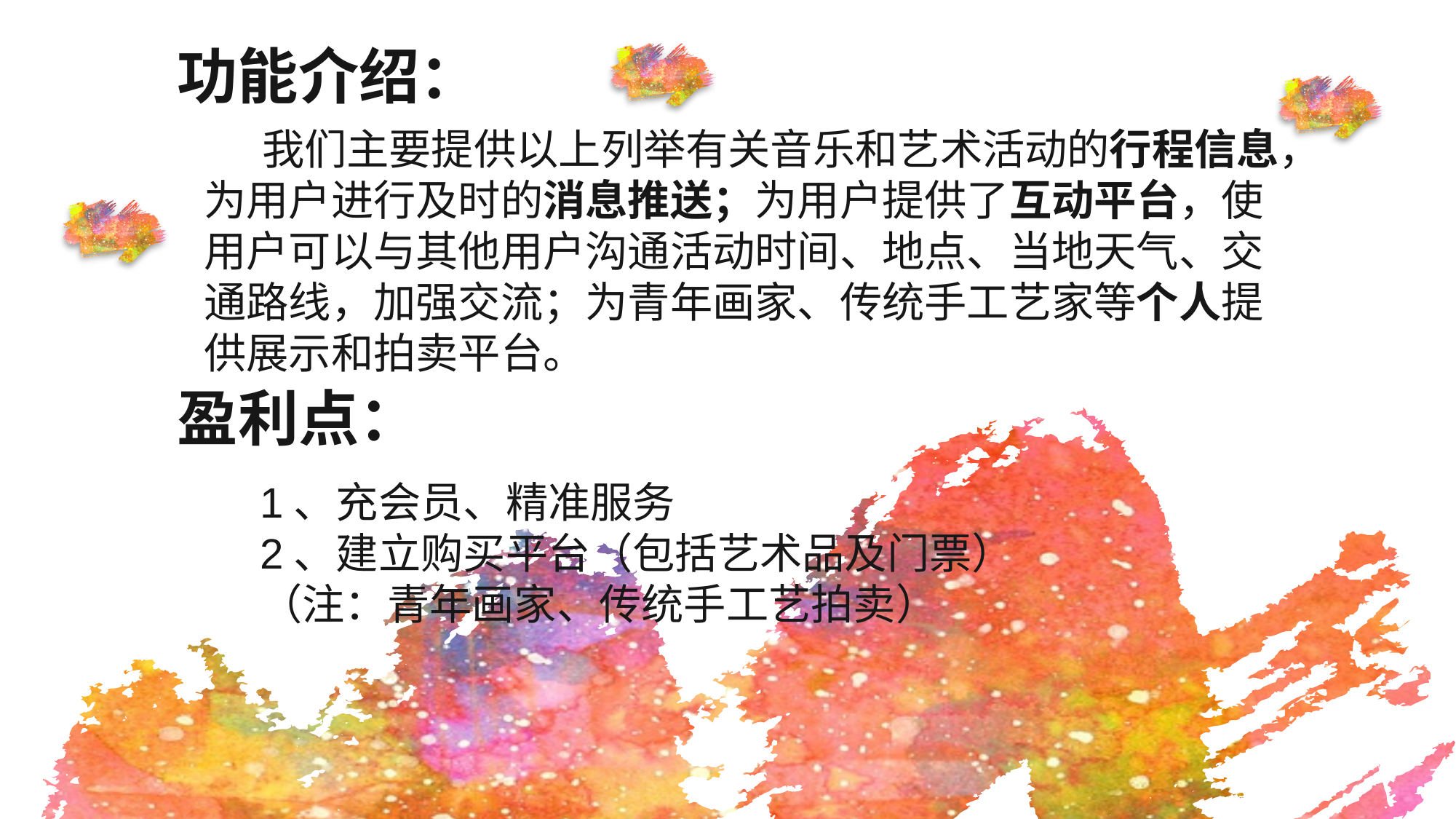

功能介绍：

      我们主要提供以上列举有关音乐和艺术活动的行程信息，为用户进行及时的消息推送；为用户提供了互动平台，使用户可以与其他用户沟通活动时间、地点、当地天气、交通路线，加强交流；为青年画家、传统手工艺家等个人提供展示和拍卖平台。

盈利点：

1、充会员、精准服务
2、建立购买平台（包括艺术品及门票）
（注：青年画家、传统手工艺拍卖）